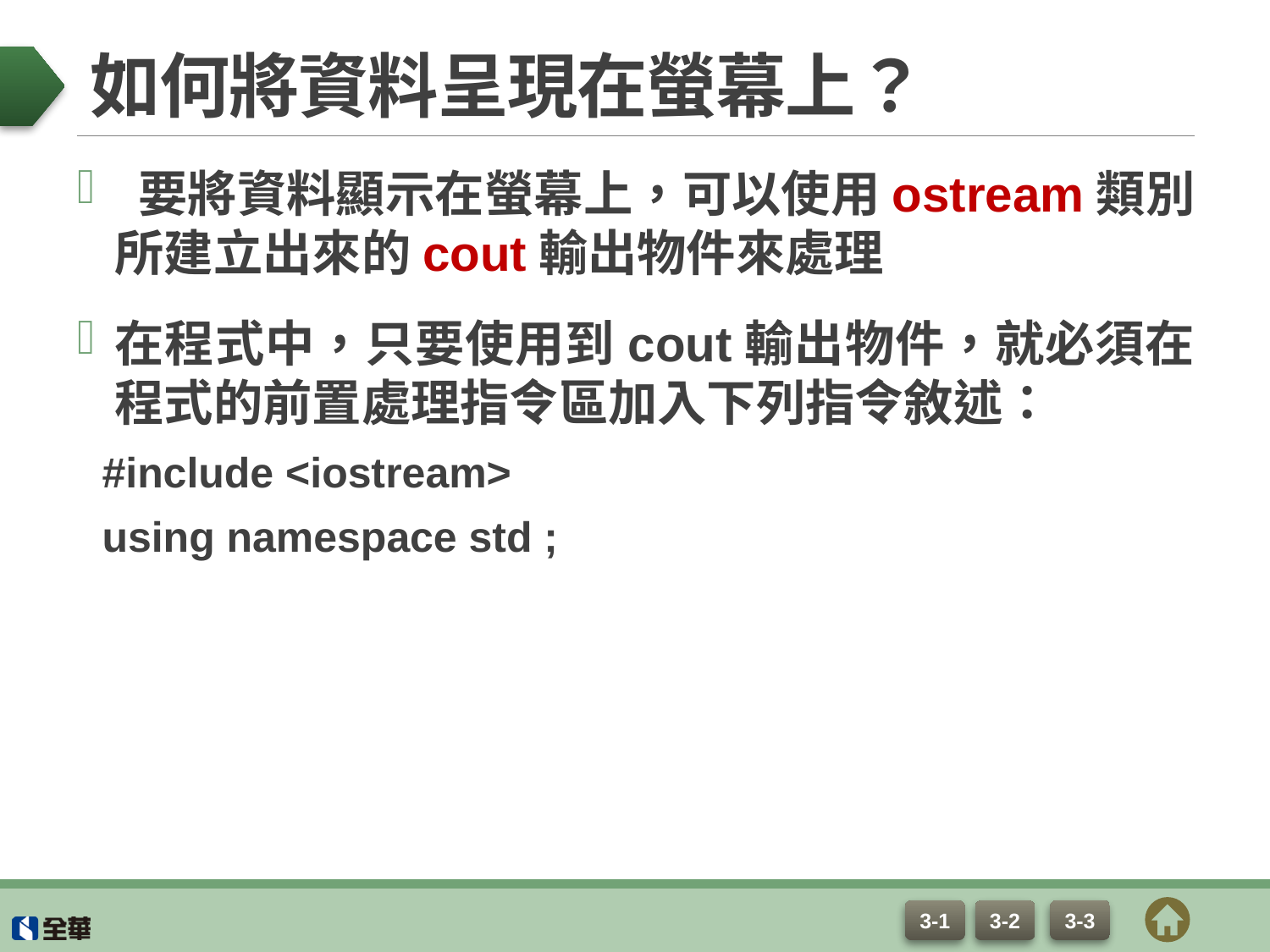

# 如何將資料呈現在螢幕上？
 要將資料顯示在螢幕上，可以使用ostream類別所建立出來的cout輸出物件來處理
在程式中，只要使用到cout輸出物件，就必須在程式的前置處理指令區加入下列指令敘述：
#include <iostream>
using namespace std ;